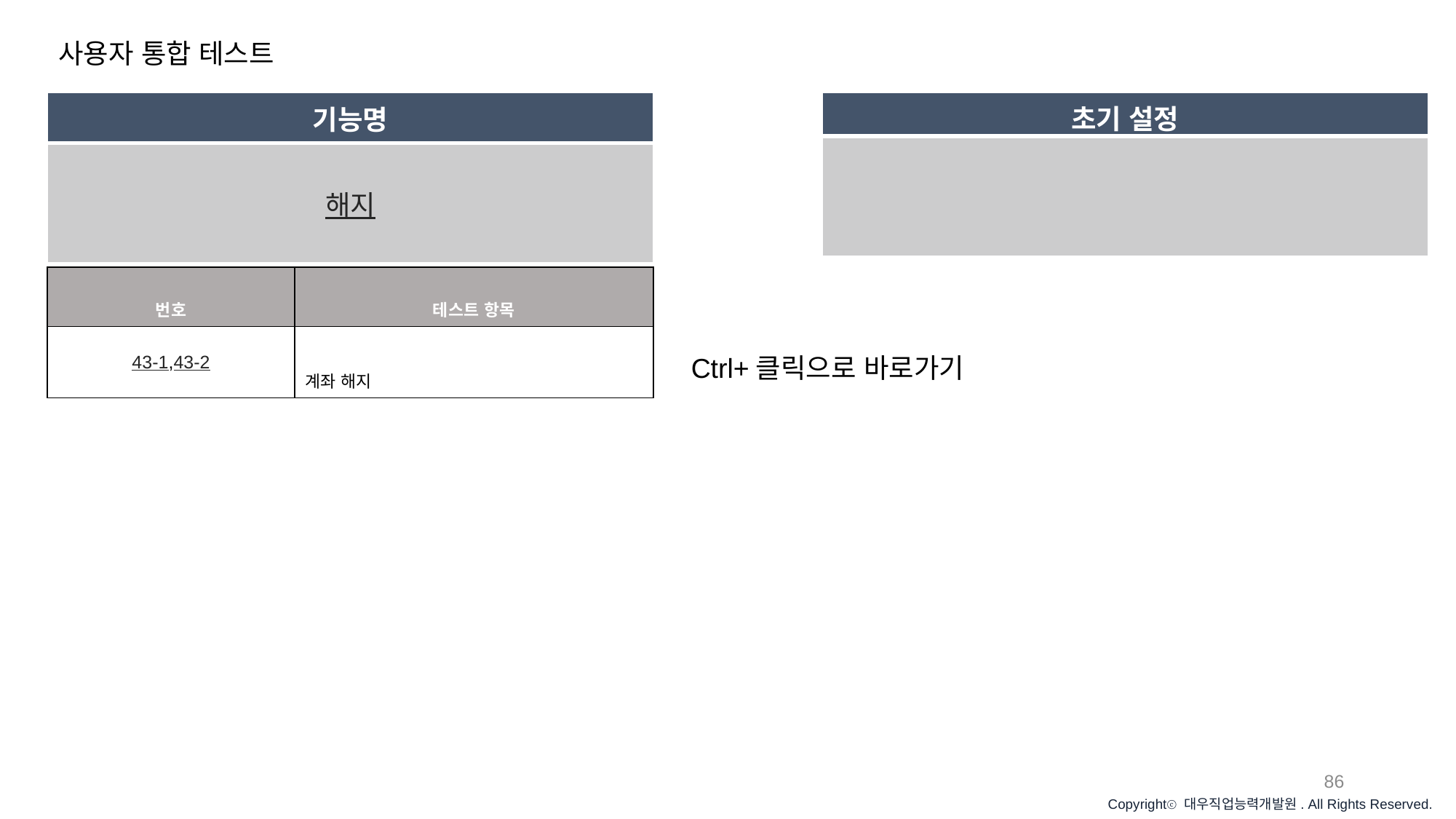

사용자 통합 테스트
| 초기 설정 |
| --- |
|  |
| 기능명 |
| --- |
| 해지 |
| 번호 | 테스트 항목 |
| --- | --- |
| 43-1,43-2 | 계좌 해지 |
Ctrl+클릭으로 바로가기
86